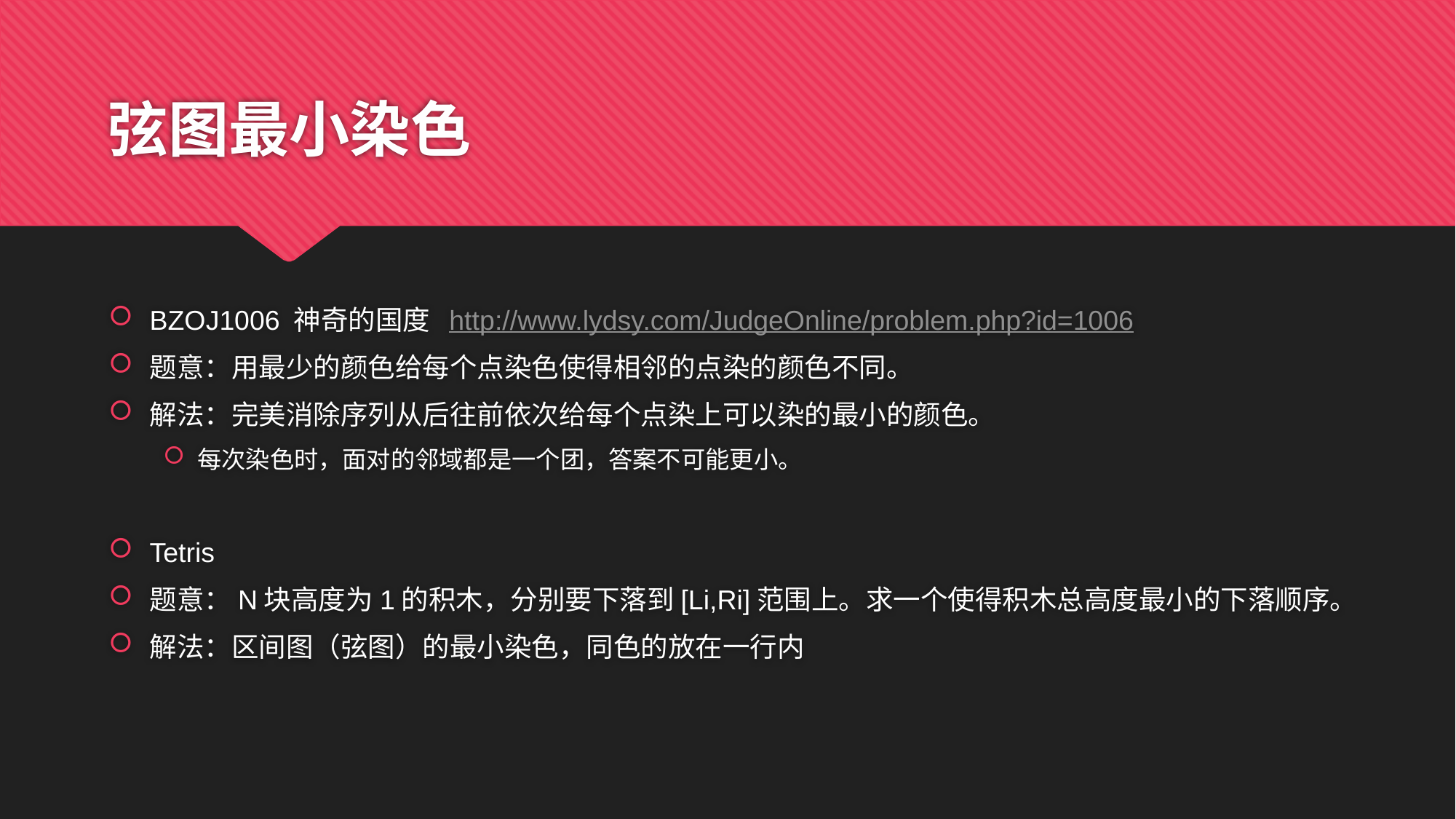

# 弦图最小染色
BZOJ1006 神奇的国度  http://www.lydsy.com/JudgeOnline/problem.php?id=1006
题意：用最少的颜色给每个点染色使得相邻的点染的颜色不同。
解法：完美消除序列从后往前依次给每个点染上可以染的最小的颜色。
每次染色时，面对的邻域都是一个团，答案不可能更小。

Tetris
题意：N块高度为1的积木，分别要下落到[Li,Ri]范围上。求一个使得积木总高度最小的下落顺序。
解法：区间图（弦图）的最小染色，同色的放在一行内